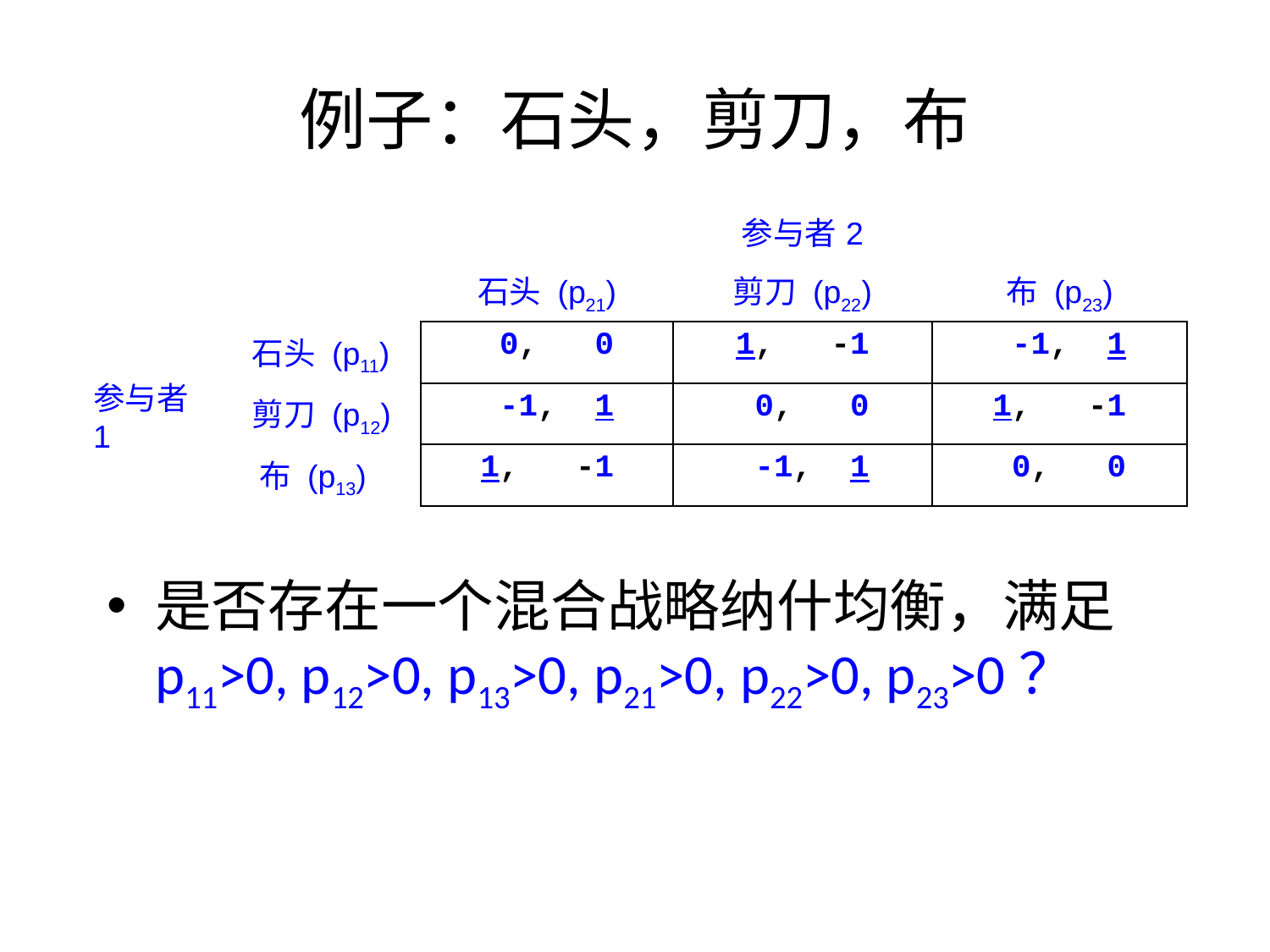

# 例子：石头，剪刀，布
|  |  |  | 参与者2 |  |
| --- | --- | --- | --- | --- |
|  |  | 石头 (p21) | 剪刀 (p22) | 布 (p23) |
| 参与者1 | 石头 (p11) | 0, 0 | 1, -1 | -1, 1 |
|  | 剪刀 (p12) | -1, 1 | 0, 0 | 1, -1 |
|  | 布 (p13) | 1, -1 | -1, 1 | 0, 0 |
是否存在一个混合战略纳什均衡，满足p11>0, p12>0, p13>0, p21>0, p22>0, p23>0？